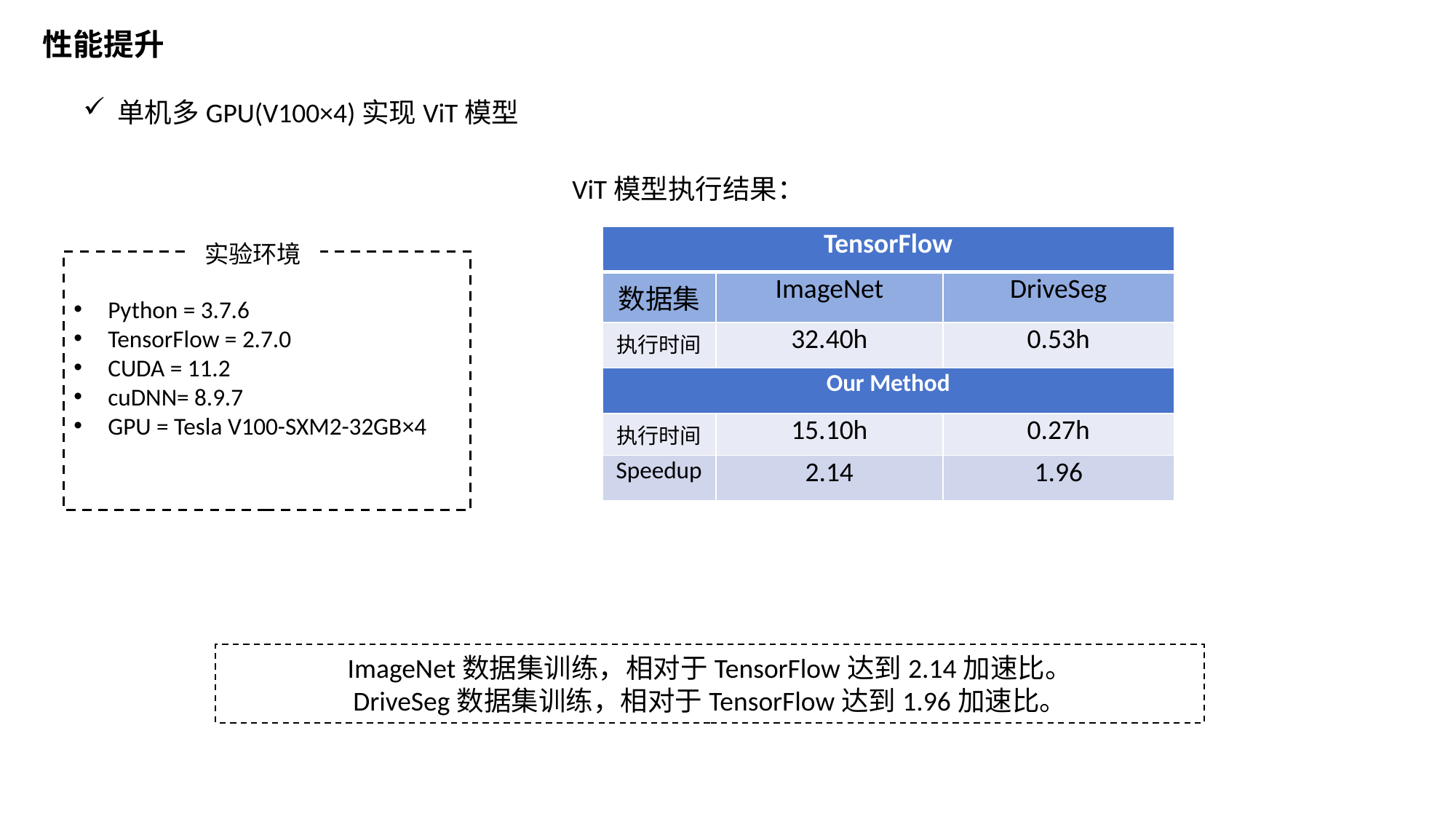

性能提升
单机多GPU(V100×4)实现ViT模型
ViT模型执行结果：
| TensorFlow |  |  |
| --- | --- | --- |
| 数据集 | ImageNet | DriveSeg |
| 执行时间 | 32.40h | 0.53h |
| Our Method |  |  |
| 执行时间 | 15.10h | 0.27h |
| Speedup | 2.14 | 1.96 |
实验环境

Python = 3.7.6
TensorFlow = 2.7.0
CUDA = 11.2
cuDNN= 8.9.7
GPU = Tesla V100-SXM2-32GB×4

ImageNet数据集训练，相对于TensorFlow达到2.14加速比。
DriveSeg数据集训练，相对于TensorFlow达到1.96加速比。